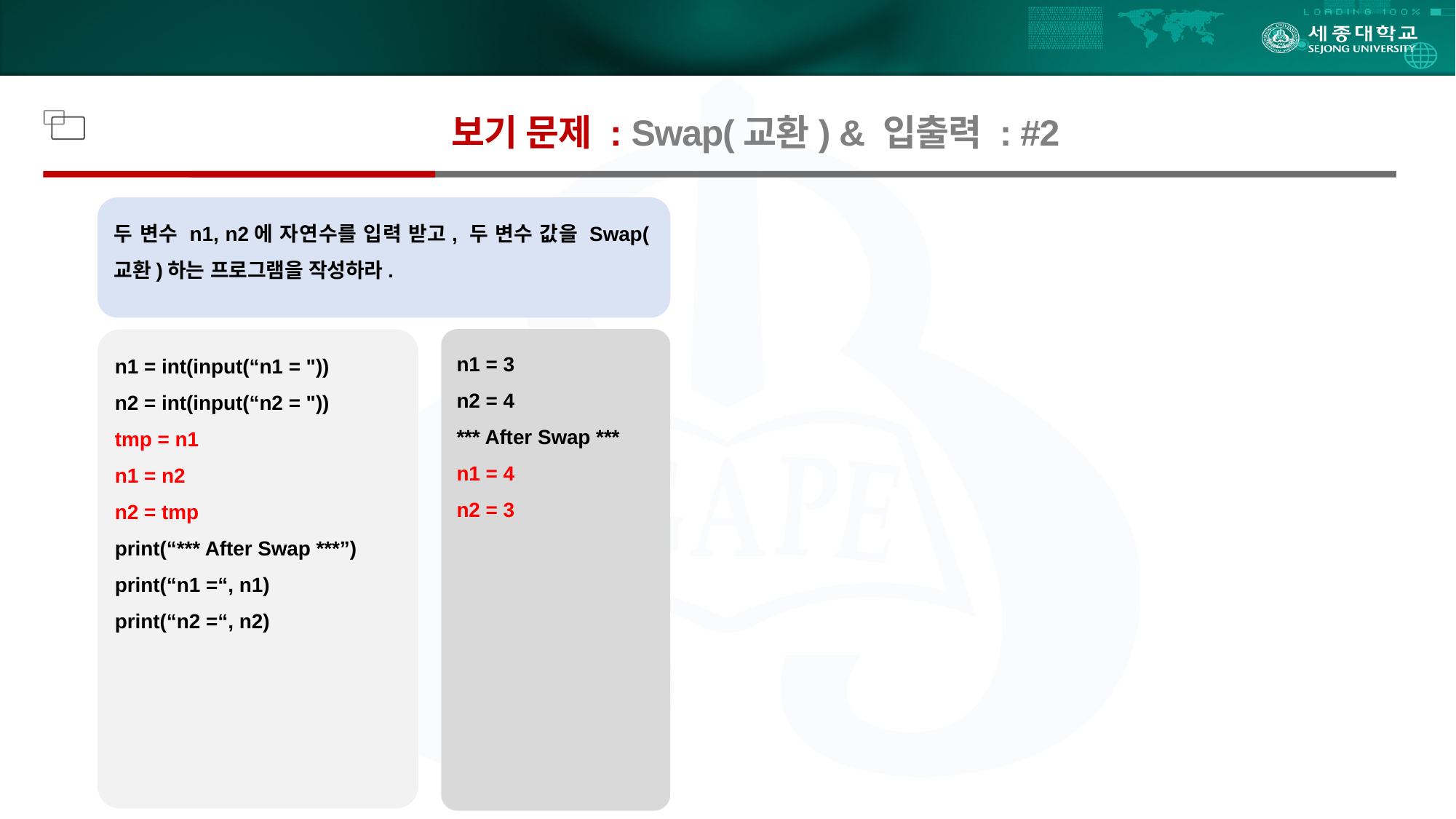

# Chapter 2. 변수, 산술 연산, 입출력
보기 문제 : Swap(교환) & 입출력 : #2
두 변수 n1, n2에 자연수를 입력 받고, 두 변수 값을 Swap(교환)하는 프로그램을 작성하라.
n1 = int(input(“n1 = "))
n2 = int(input(“n2 = "))
tmp = n1
n1 = n2
n2 = tmp
print(“*** After Swap ***”)
print(“n1 =“, n1)
print(“n2 =“, n2)
n1 = 3
n2 = 4
*** After Swap ***
n1 = 4
n2 = 3